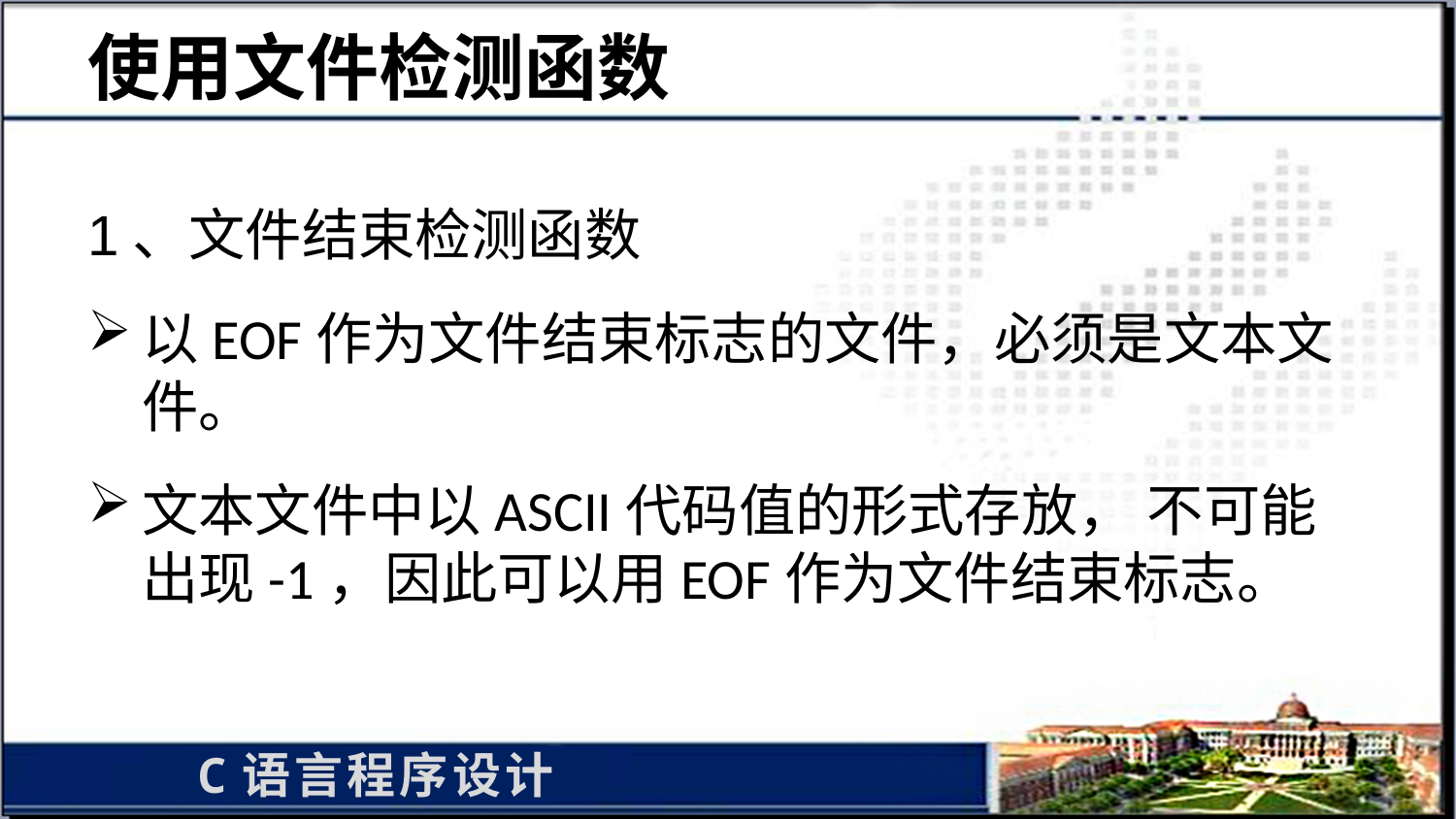

# 使用文件检测函数
1、文件结束检测函数
以EOF作为文件结束标志的文件，必须是文本文件。
文本文件中以ASCII代码值的形式存放， 不可能出现-1，因此可以用EOF作为文件结束标志。